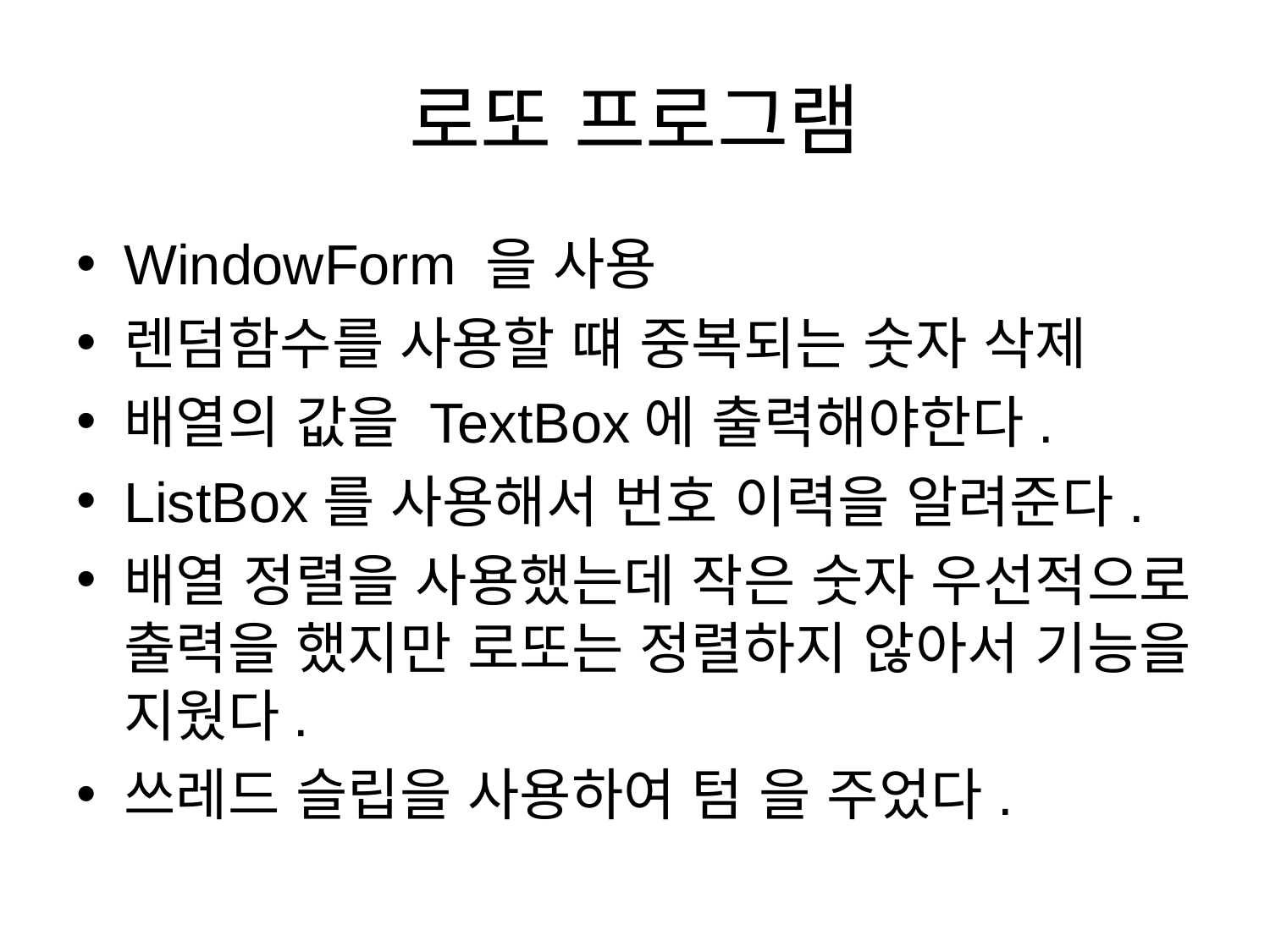

# 로또 프로그램
WindowForm 을 사용
렌덤함수를 사용할 떄 중복되는 숫자 삭제
배열의 값을 TextBox에 출력해야한다.
ListBox를 사용해서 번호 이력을 알려준다.
배열 정렬을 사용했는데 작은 숫자 우선적으로 출력을 했지만 로또는 정렬하지 않아서 기능을 지웠다.
쓰레드 슬립을 사용하여 텀 을 주었다.